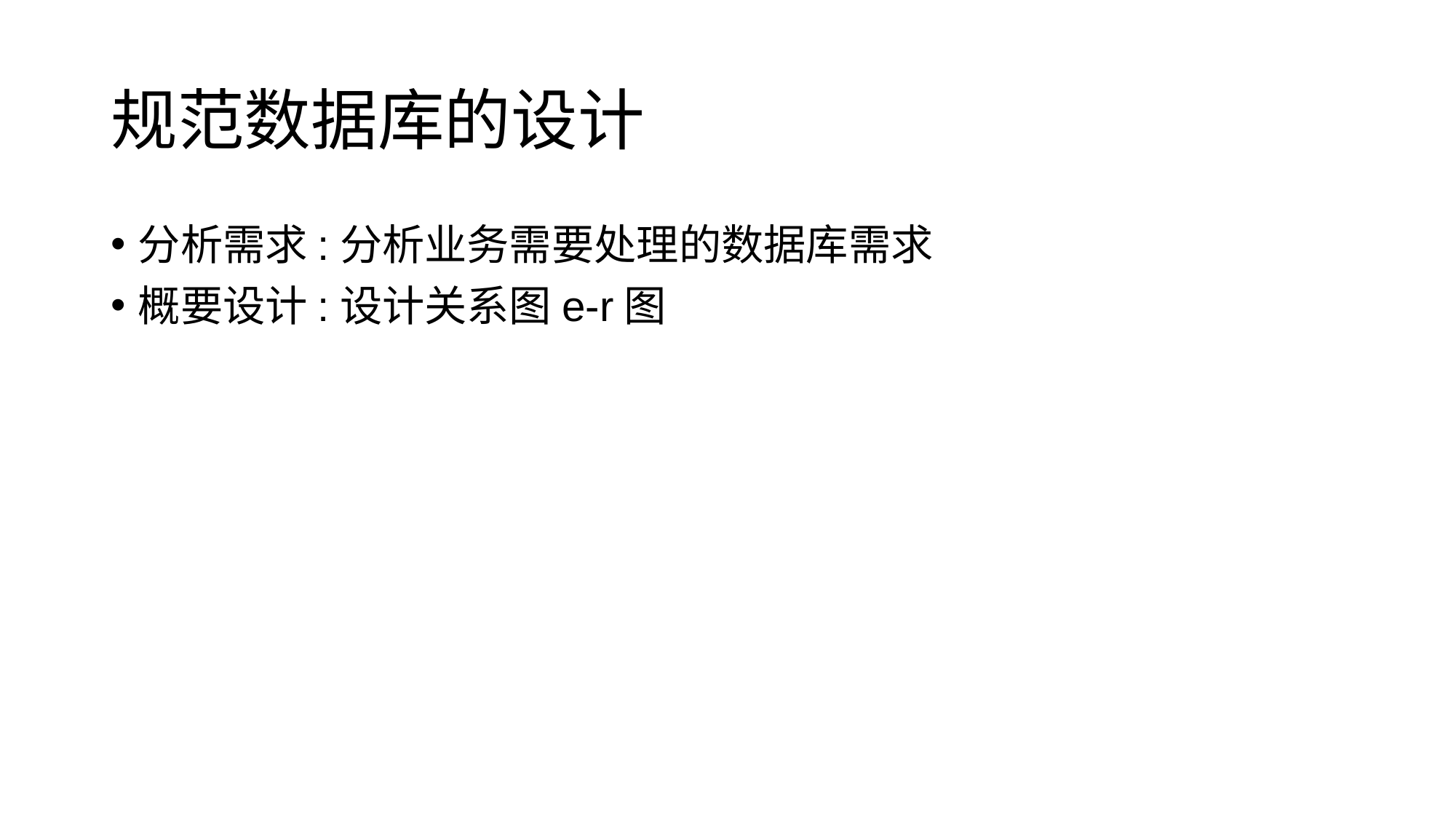

# 规范数据库的设计
分析需求:分析业务需要处理的数据库需求
概要设计:设计关系图e-r图